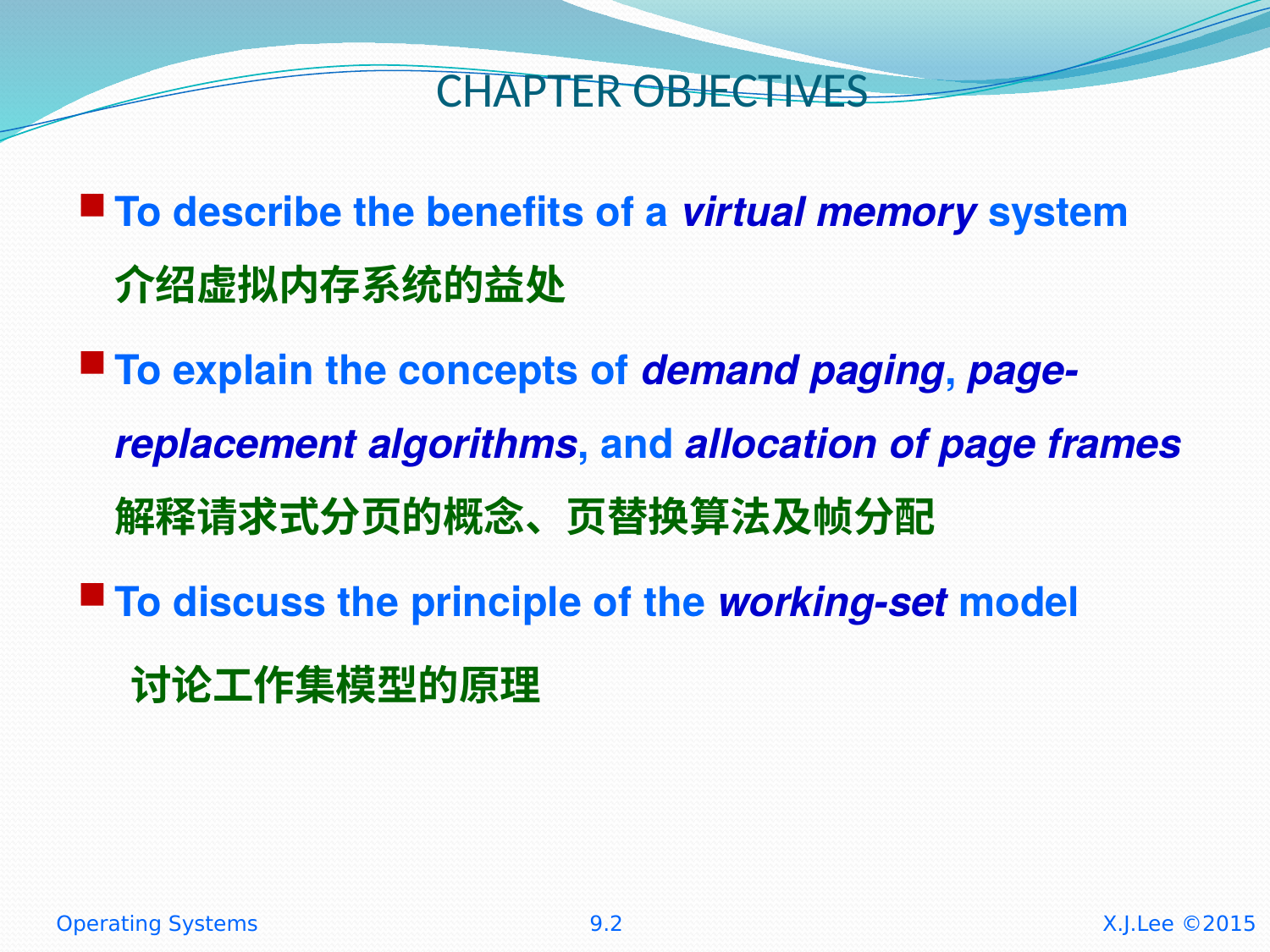

# CHAPTER OBJECTIVES
To describe the benefits of a virtual memory system
介绍虚拟内存系统的益处
To explain the concepts of demand paging, page-replacement algorithms, and allocation of page frames
解释请求式分页的概念、页替换算法及帧分配
To discuss the principle of the working-set model
讨论工作集模型的原理
Operating Systems
9.2
X.J.Lee ©2015